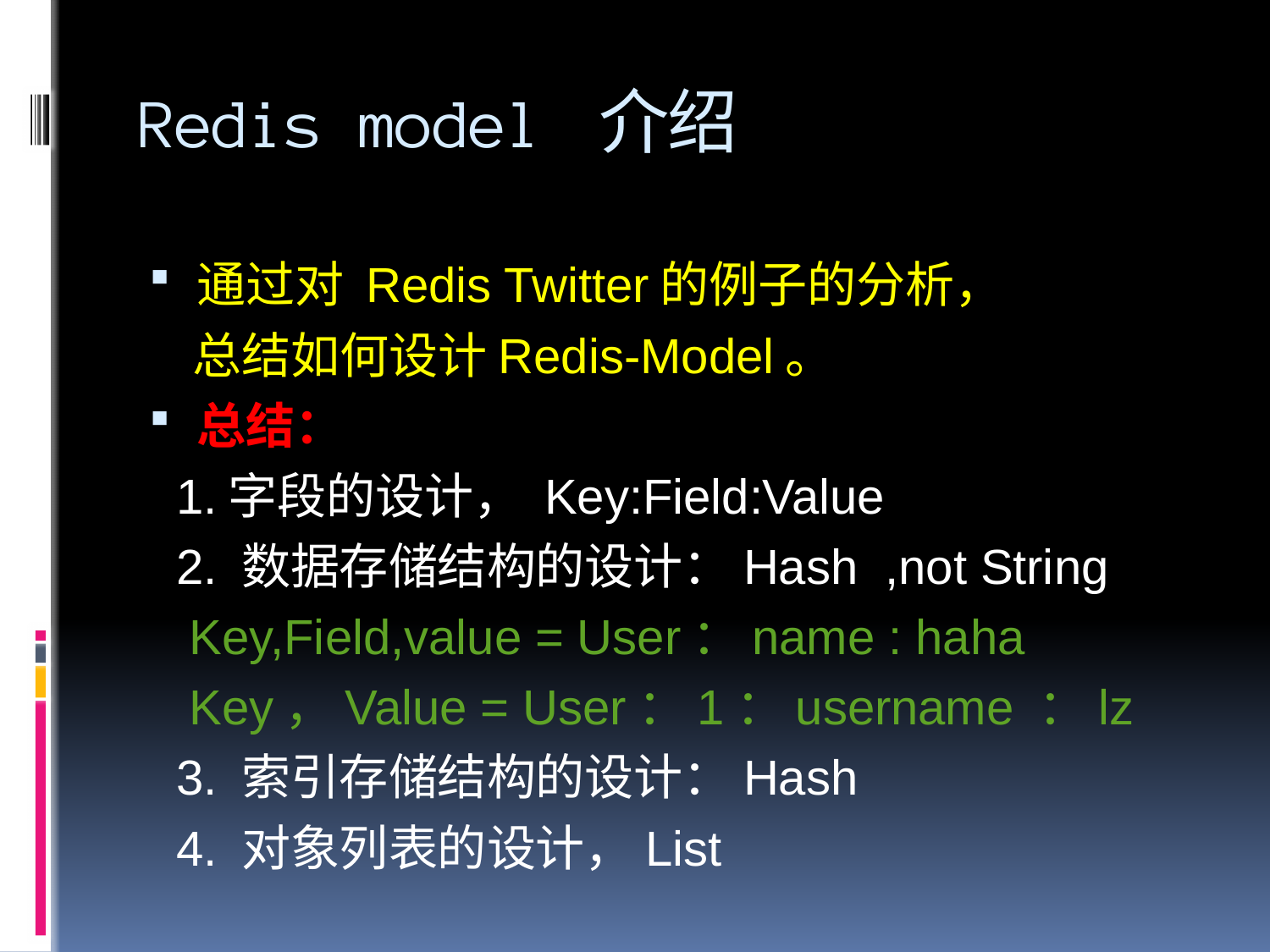

# Redis model 介绍
通过对 Redis Twitter的例子的分析，
   总结如何设计Redis-Model。
总结：
  1.字段的设计， Key:Field:Value
  2. 数据存储结构的设计：Hash  ,not String
   Key,Field,value = User：name : haha
   Key，Value = User：1：username ：lz
  3. 索引存储结构的设计：Hash
  4. 对象列表的设计，List